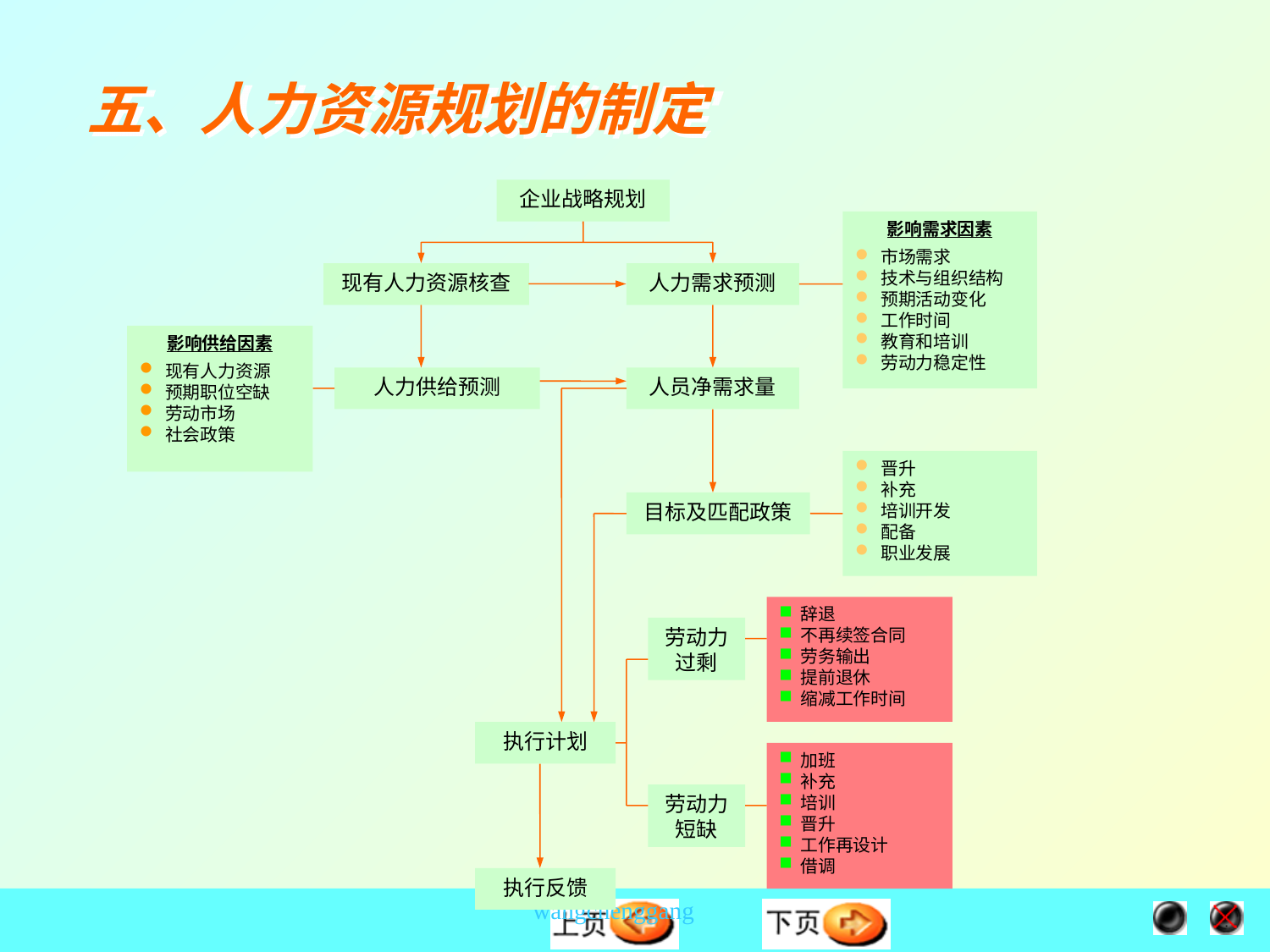

五、人力资源规划的制定
企业战略规划
影响需求因素
 市场需求
 技术与组织结构
 预期活动变化
 工作时间
 教育和培训
 劳动力稳定性

现有人力资源核查
人力需求预测

影响供给因素
 现有人力资源
 预期职位空缺
 劳动市场
 社会政策
人力供给预测
人员净需求量

 晋升
 补充
 培训开发
 配备
 职业发展
目标及匹配政策

 辞退
 不再续签合同
 劳务输出
 提前退休
 缩减工作时间
劳动力过剩

执行计划

 加班
 补充
 培训
 晋升
 工作再设计
 借调

劳动力短缺

执行反馈
wangchenggang